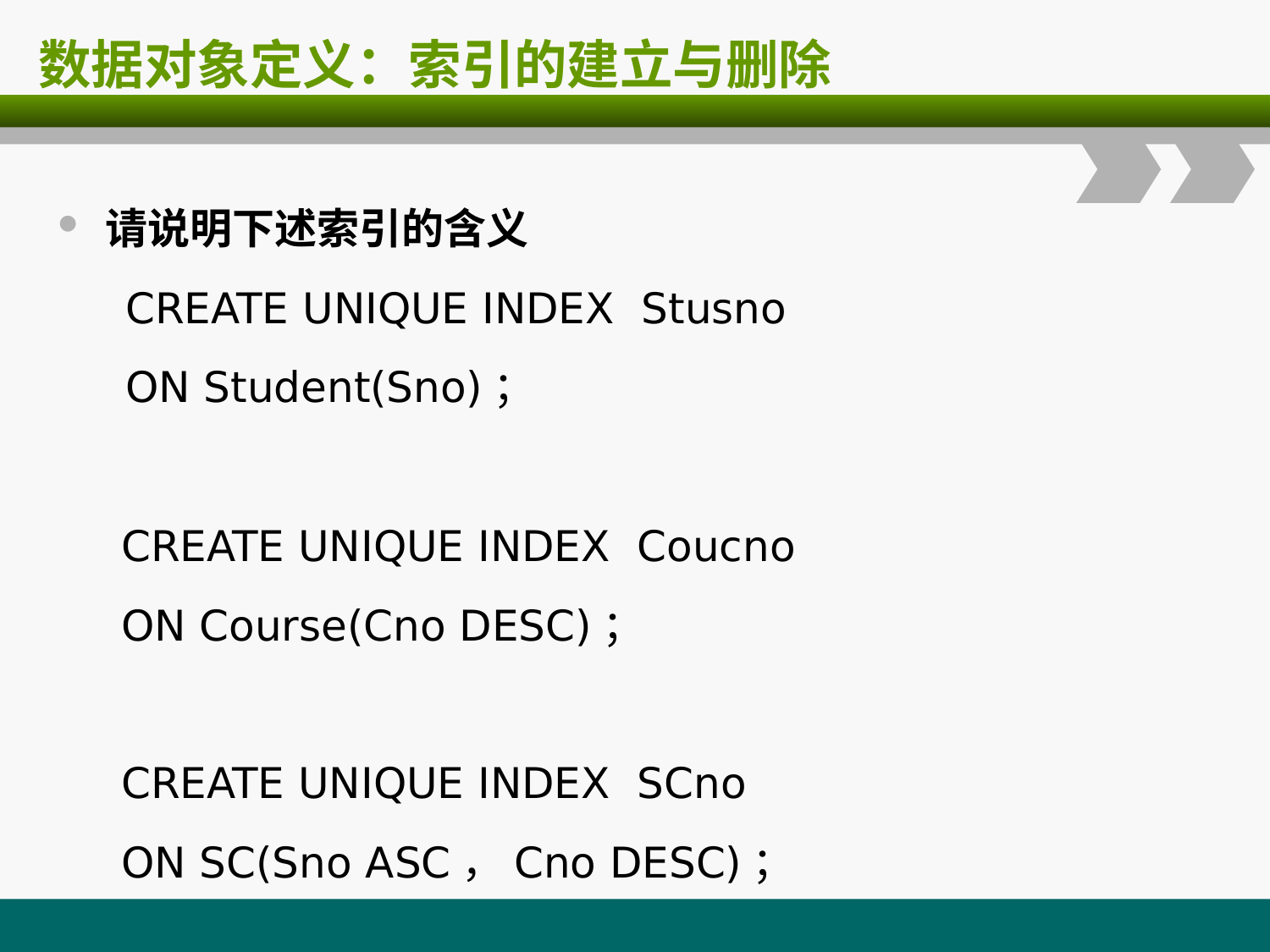

# 数据对象定义：索引的建立与删除
请说明下述索引的含义
     CREATE UNIQUE INDEX  Stusno
     ON Student(Sno)；

CREATE UNIQUE INDEX  Coucno
ON Course(Cno DESC)；

CREATE UNIQUE INDEX  SCno
ON SC(Sno ASC，Cno DESC)；